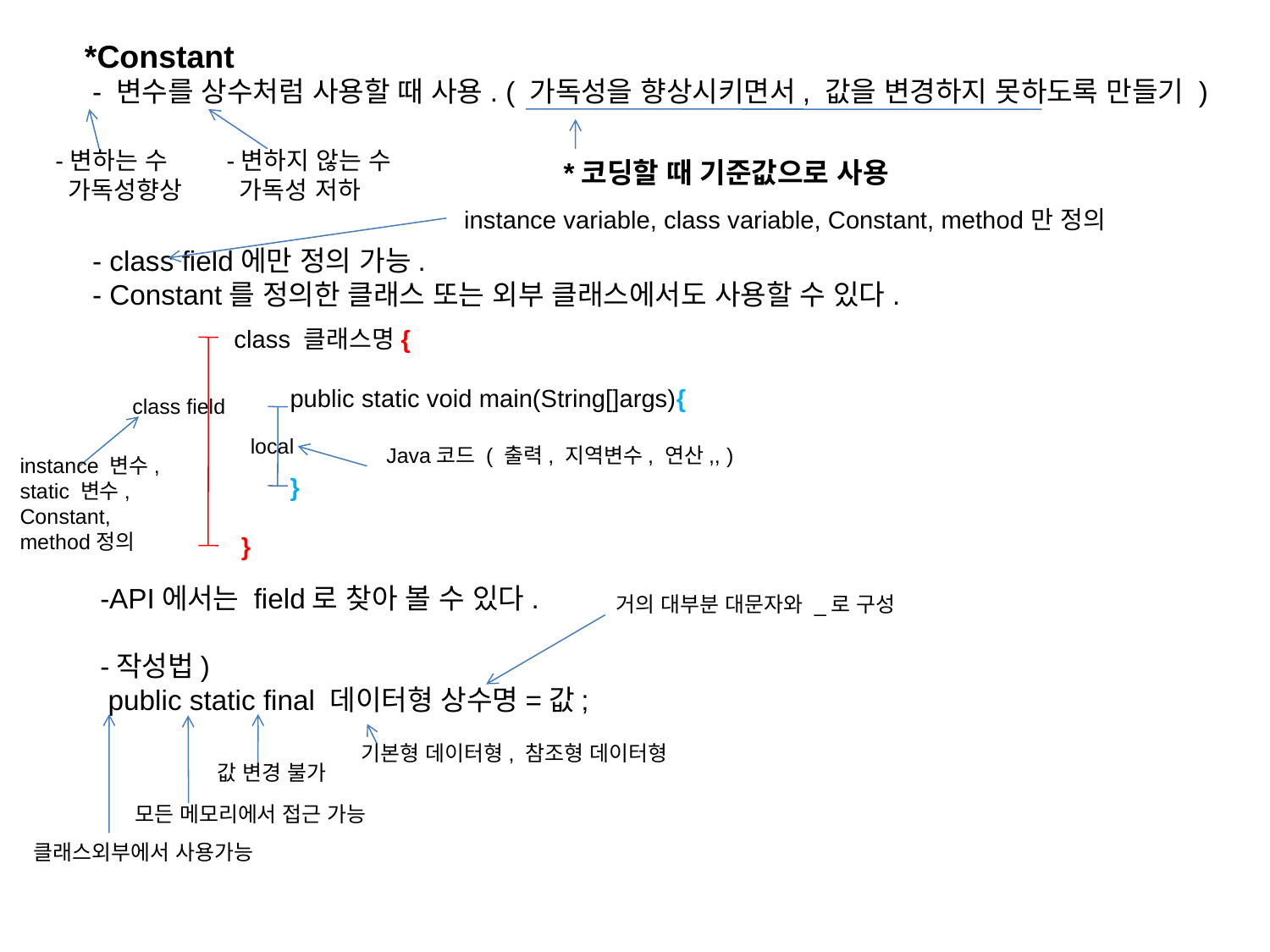

*Constant
 - 변수를 상수처럼 사용할 때 사용. ( 가독성을 향상시키면서, 값을 변경하지 못하도록 만들기 )

 - class field에만 정의 가능.
 - Constant를 정의한 클래스 또는 외부 클래스에서도 사용할 수 있다.

  -API에서는 field로 찾아 볼 수 있다.

  -작성법)
   public static final 데이터형 상수명=값;

-변하는 수
 가독성향상
-변하지 않는 수
 가독성 저하
*코딩할 때 기준값으로 사용
instance variable, class variable, Constant, method만 정의
class 클래스명{

        public static void main(String[]args){

        }

 }
class field
local
Java코드 ( 출력, 지역변수, 연산,, )
instance 변수,
static 변수,
Constant,
method정의
거의 대부분 대문자와 _로 구성
기본형 데이터형, 참조형 데이터형
값 변경 불가
모든 메모리에서 접근 가능
클래스외부에서 사용가능